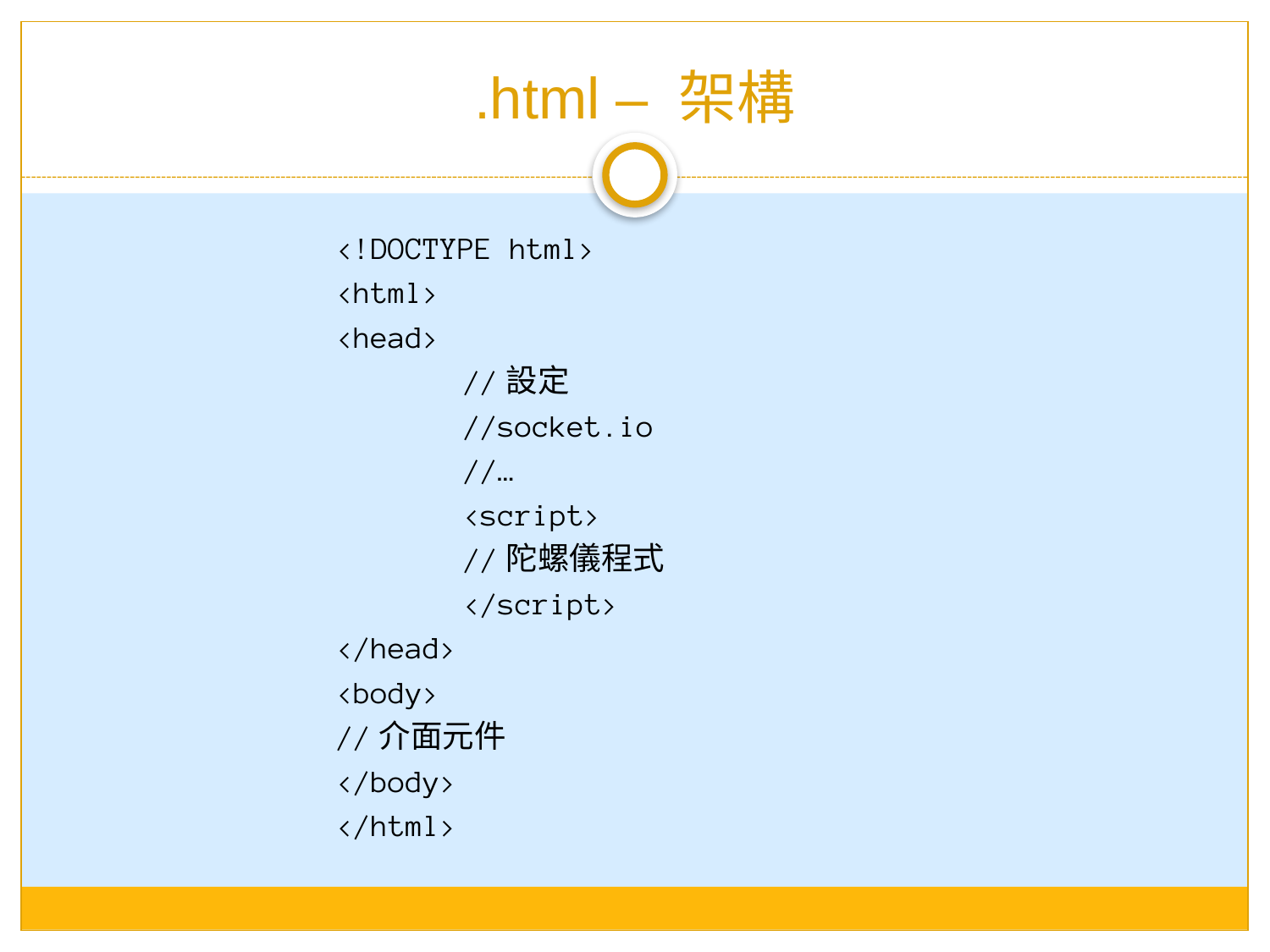

# .html – 架構
<!DOCTYPE html>
<html>
<head>
	//設定
	//socket.io
	//…
	<script>
	//陀螺儀程式
	</script>
</head>
<body>
//介面元件
</body>
</html>